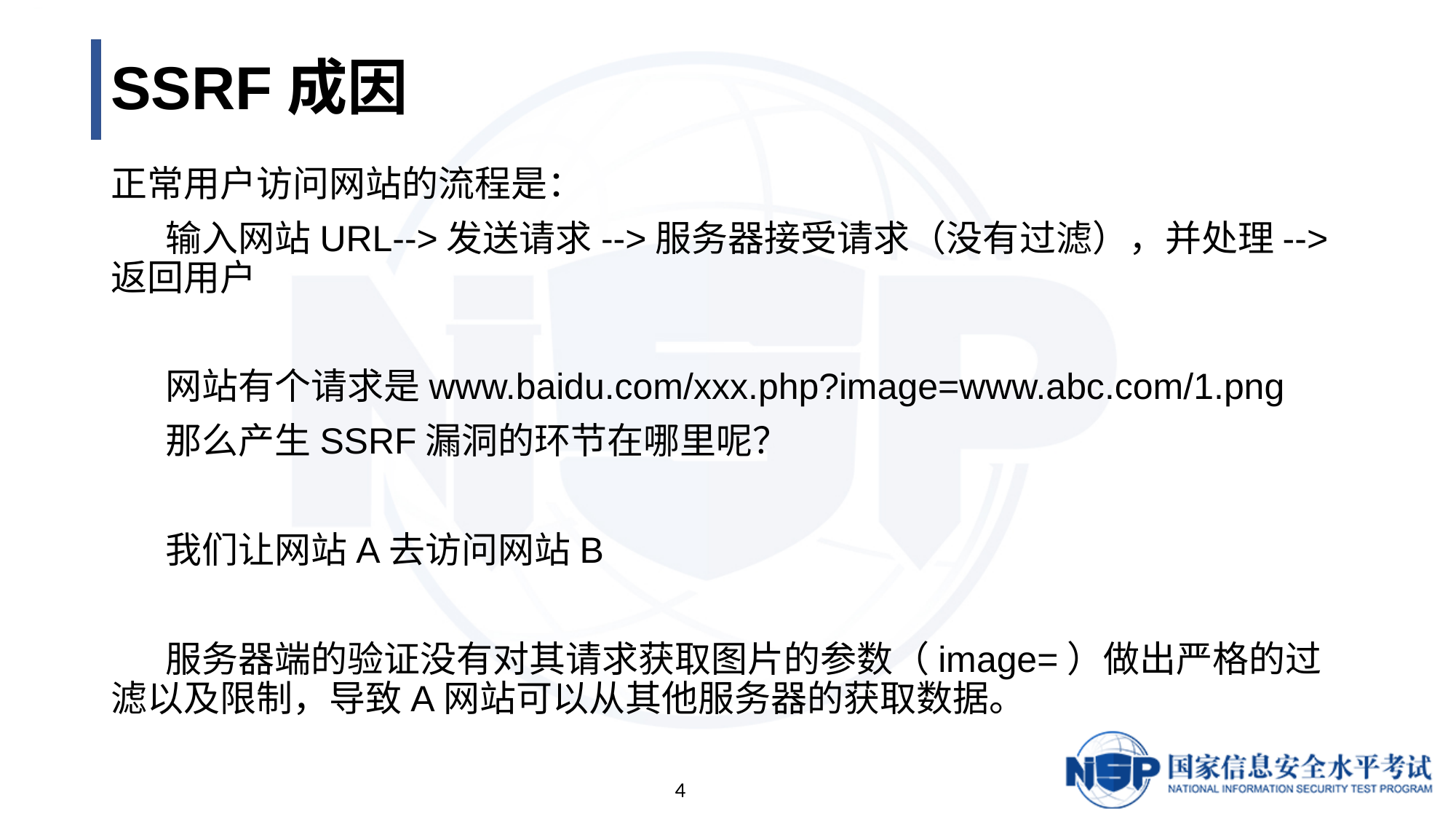

# SSRF成因
正常用户访问网站的流程是：
输入网站URL-->发送请求-->服务器接受请求（没有过滤），并处理-->返回用户

网站有个请求是www.baidu.com/xxx.php?image=www.abc.com/1.png
那么产生SSRF漏洞的环节在哪里呢？

我们让网站A去访问网站B

服务器端的验证没有对其请求获取图片的参数（image=）做出严格的过滤以及限制，导致A网站可以从其他服务器的获取数据。